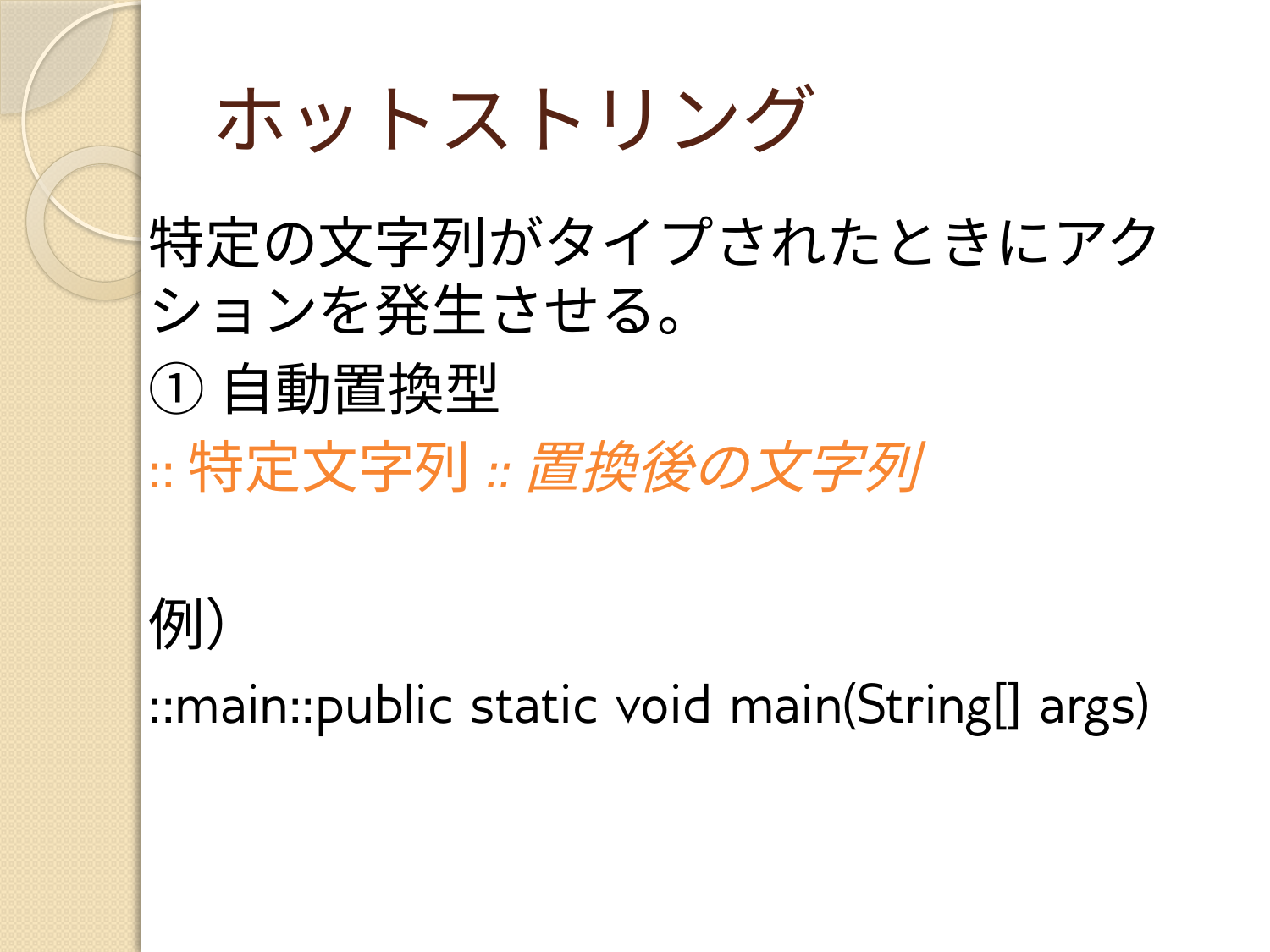

# ホットストリング
特定の文字列がタイプされたときにアクションを発生させる。
①自動置換型
::特定文字列::置換後の文字列

例）
::main::public static void main(String[] args)